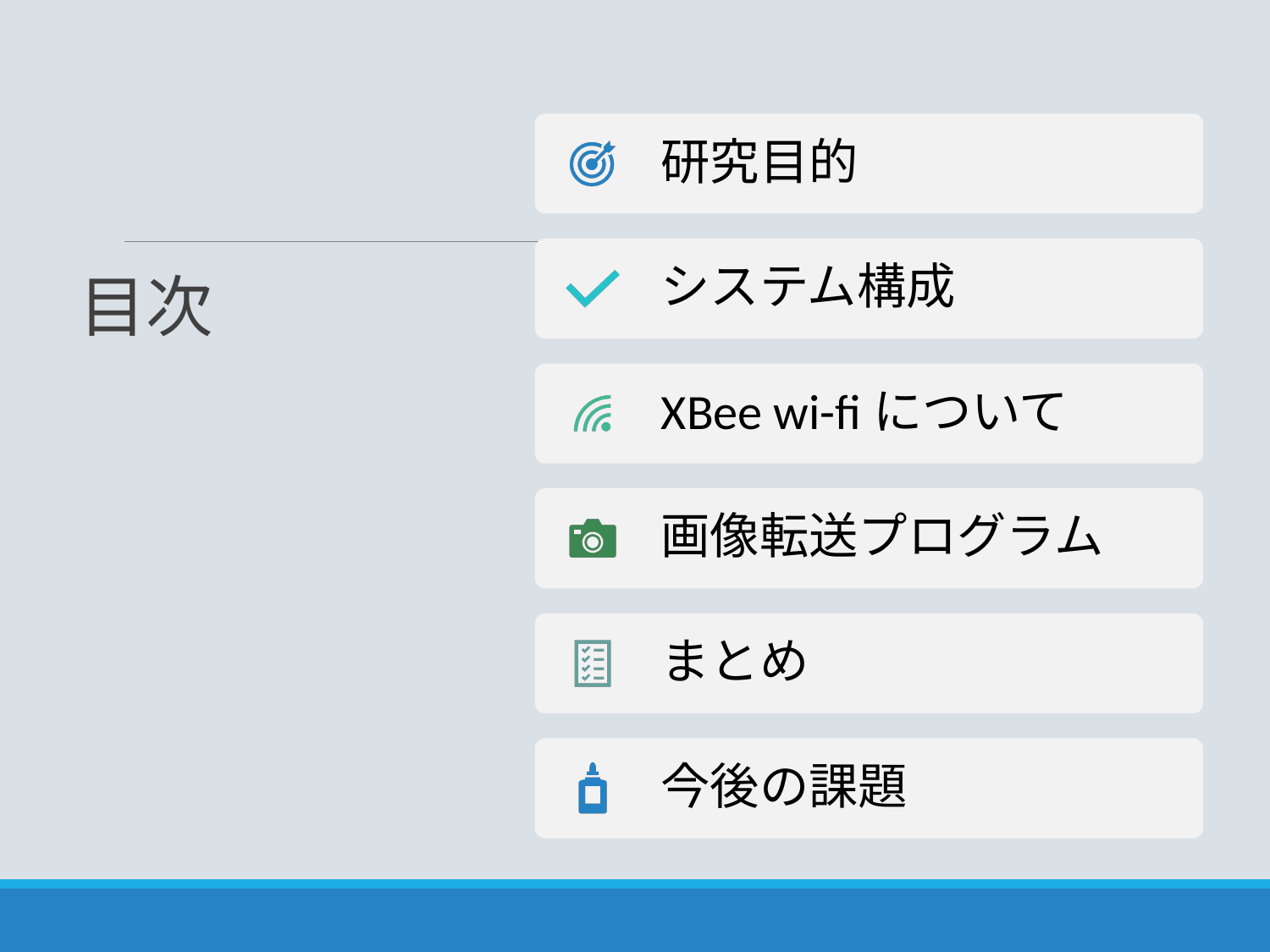

研究目的
システム構成
XBee wi-fiについて
画像転送プログラム
まとめ
今後の課題
# 目次